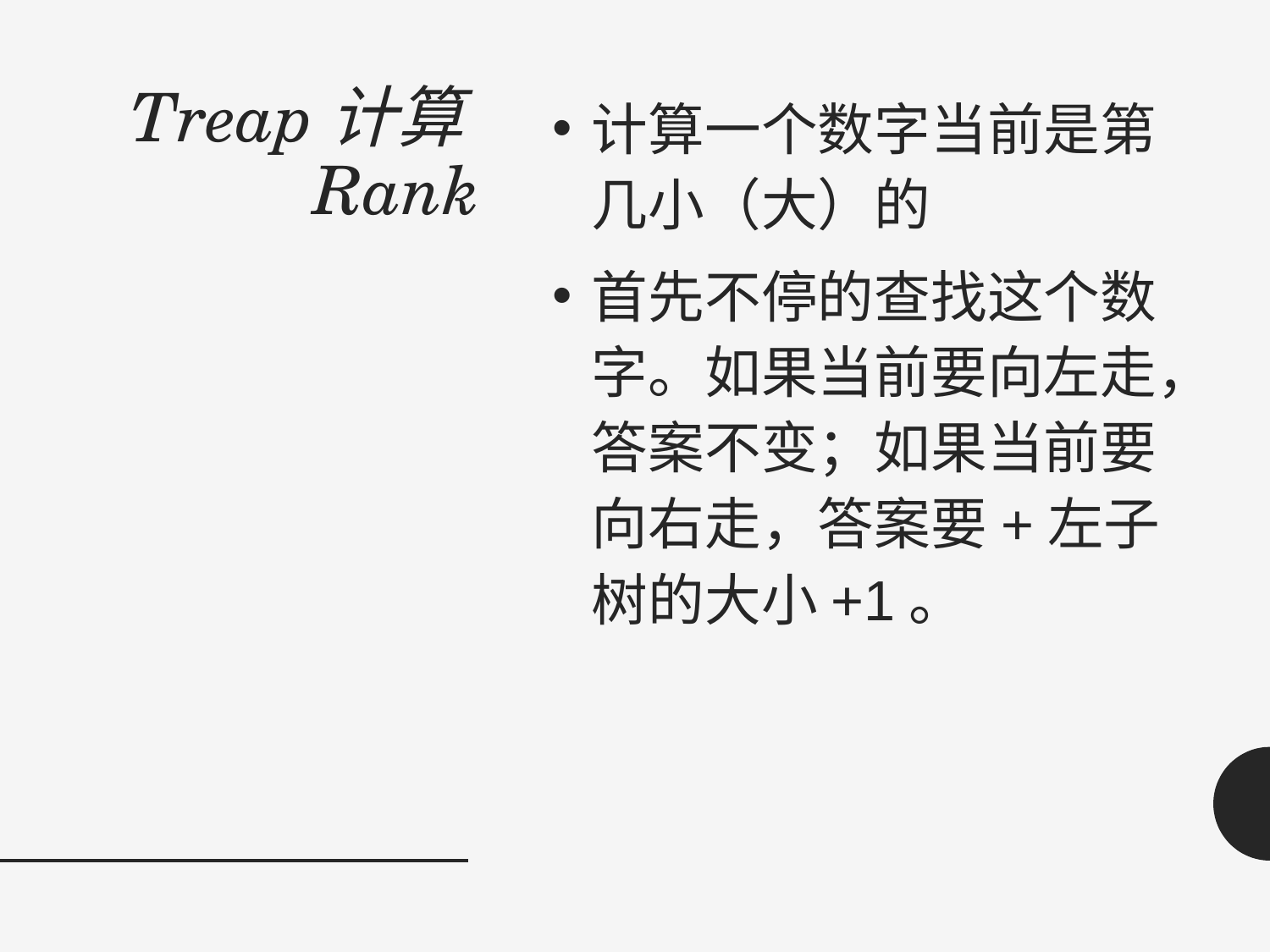

# Treap计算Rank
计算一个数字当前是第几小（大）的
首先不停的查找这个数字。如果当前要向左走，答案不变；如果当前要向右走，答案要+左子树的大小+1。